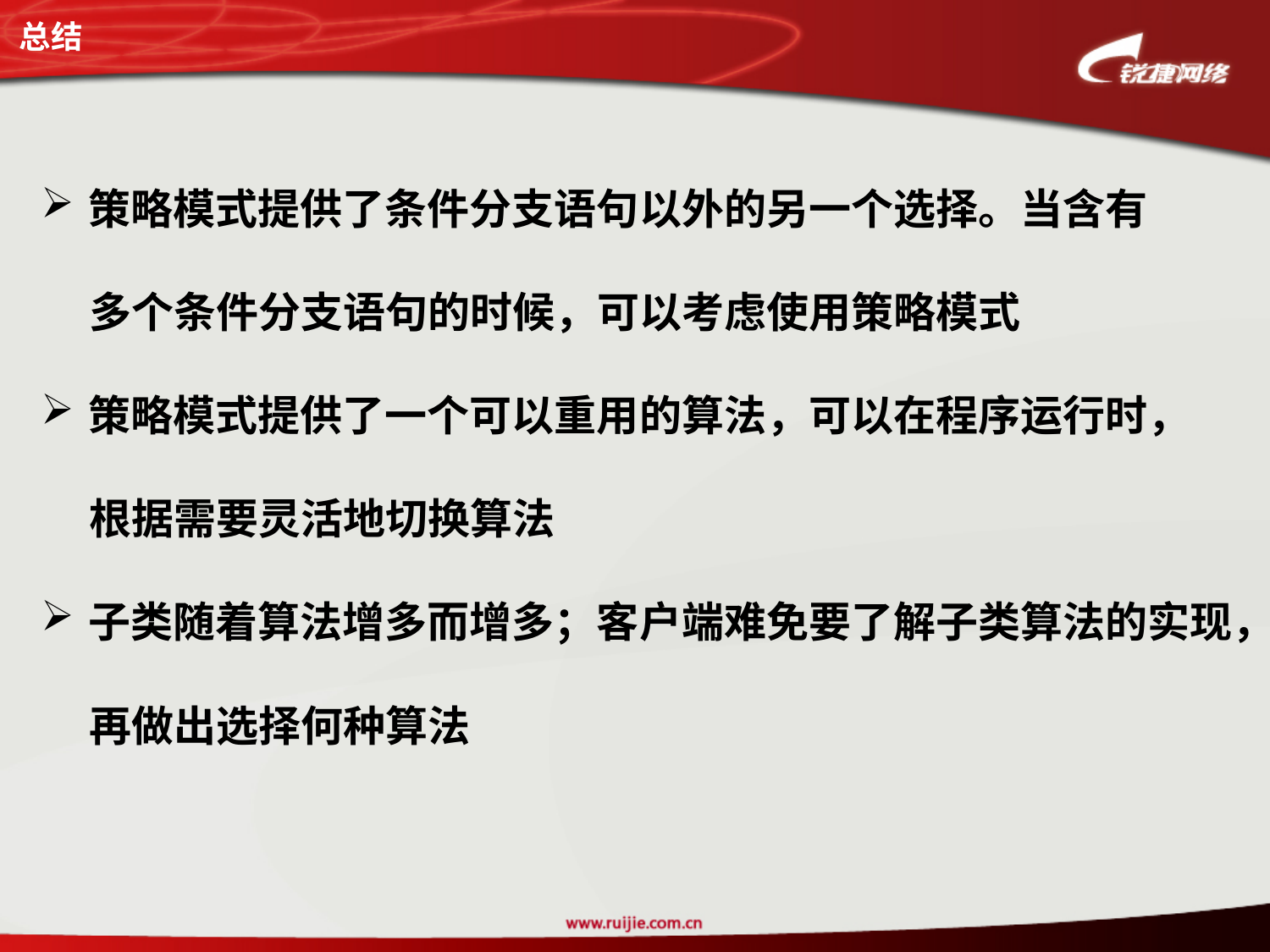

总结
策略模式提供了条件分支语句以外的另一个选择。当含有
    多个条件分支语句的时候，可以考虑使用策略模式
策略模式提供了一个可以重用的算法，可以在程序运行时，
    根据需要灵活地切换算法
子类随着算法增多而增多；客户端难免要了解子类算法的实现，
    再做出选择何种算法

5